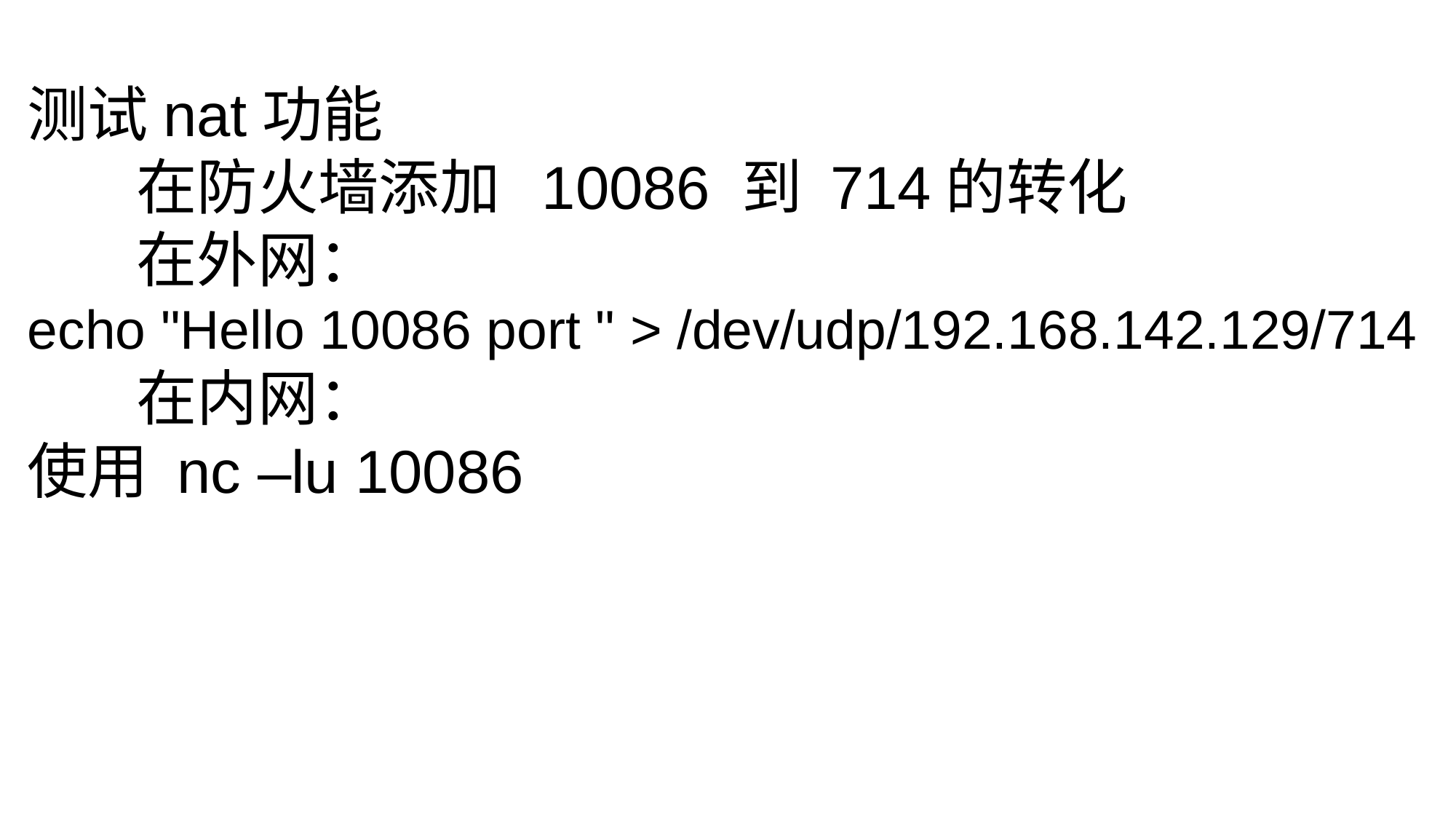

测试nat功能
	在防火墙添加  10086 到 714的转化
	在外网：
echo "Hello 10086 port " > /dev/udp/192.168.142.129/714
	在内网：
使用 nc –lu 10086